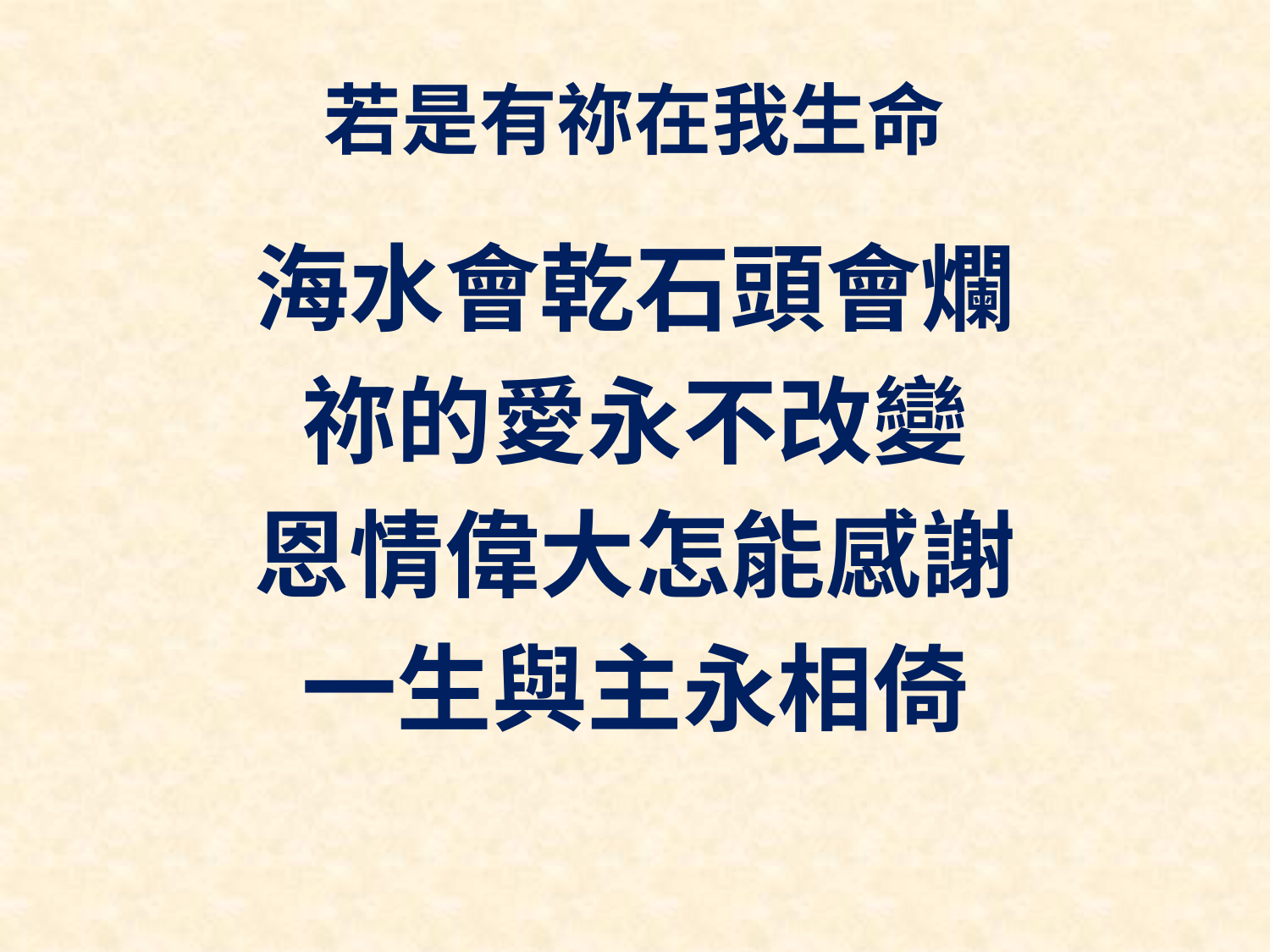

# 若是有祢在我生命
海水會乾石頭會爛
祢的愛永不改變
恩情偉大怎能感謝
一生與主永相倚